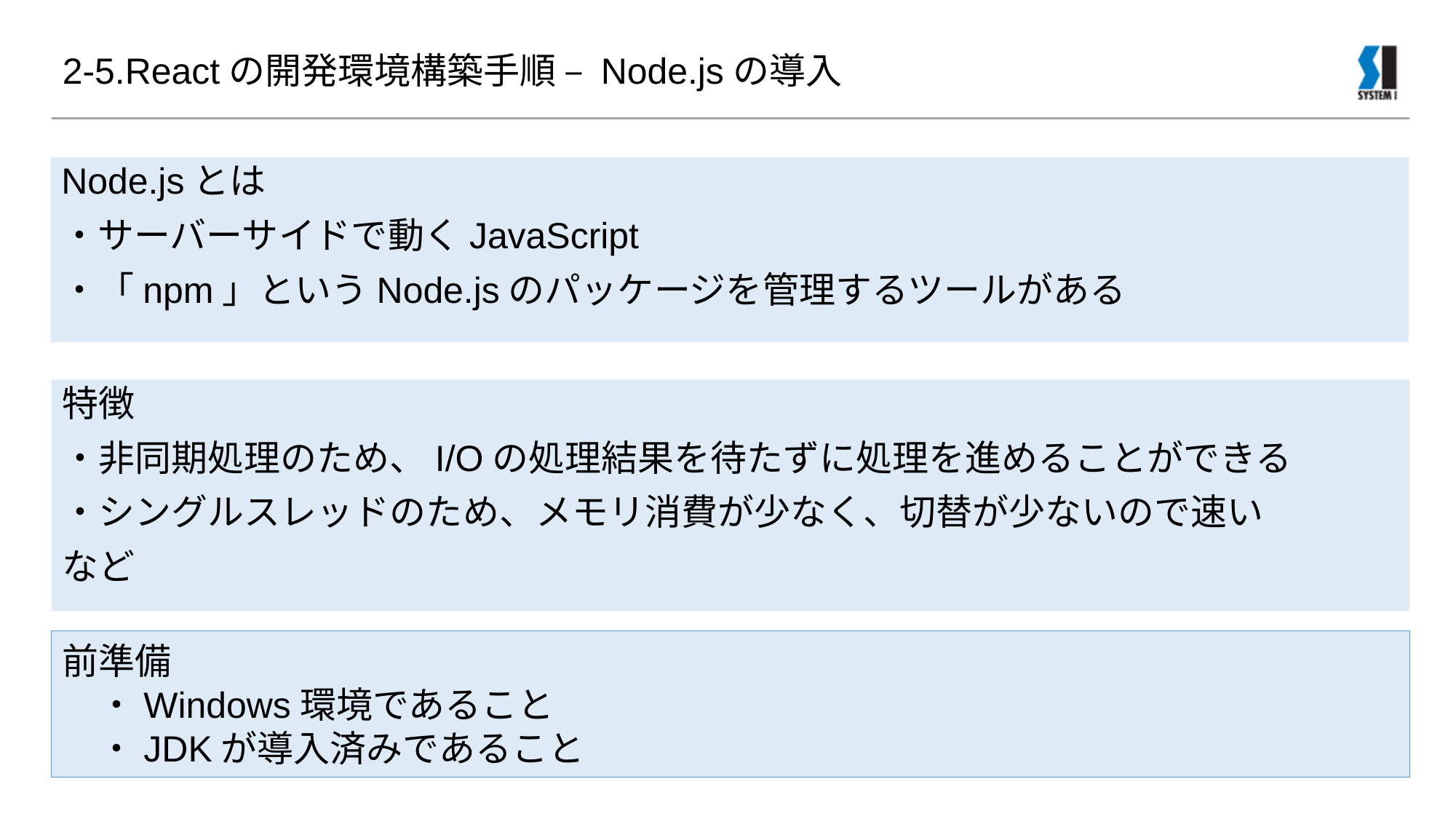

# 2-5.Reactの開発環境構築手順 – Node.jsの導入
Node.jsとは
・サーバーサイドで動くJavaScript
・「npm」というNode.jsのパッケージを管理するツールがある
特徴
・非同期処理のため、I/Oの処理結果を待たずに処理を進めることができる
・シングルスレッドのため、メモリ消費が少なく、切替が少ないので速い
など
前準備
　・Windows環境であること
　・JDKが導入済みであること